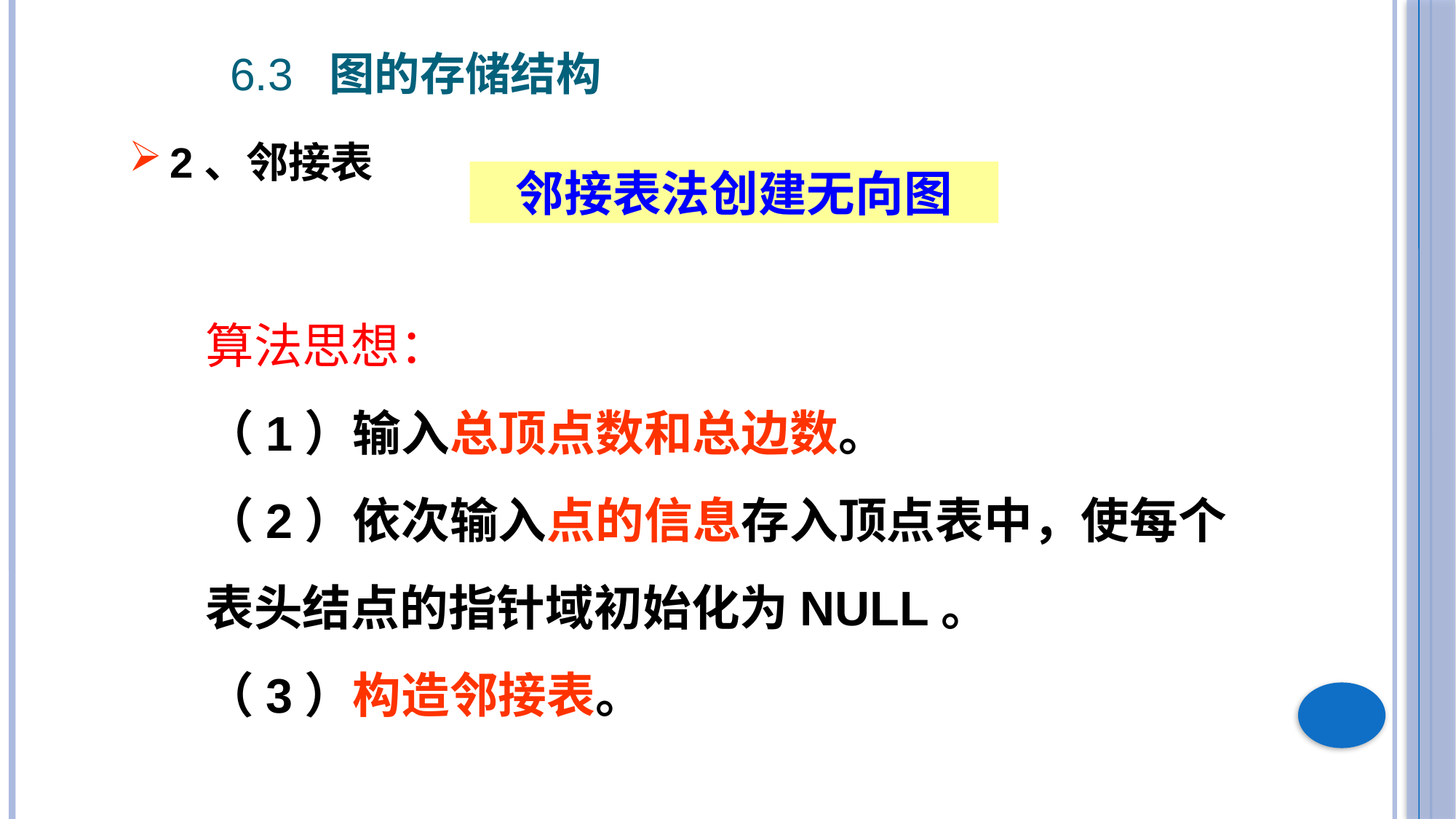

6.3  图的存储结构
2、邻接表

邻接表法创建无向图
算法思想：
（1）输入总顶点数和总边数。
（2）依次输入点的信息存入顶点表中，使每个
表头结点的指针域初始化为NULL。
（3）构造邻接表。